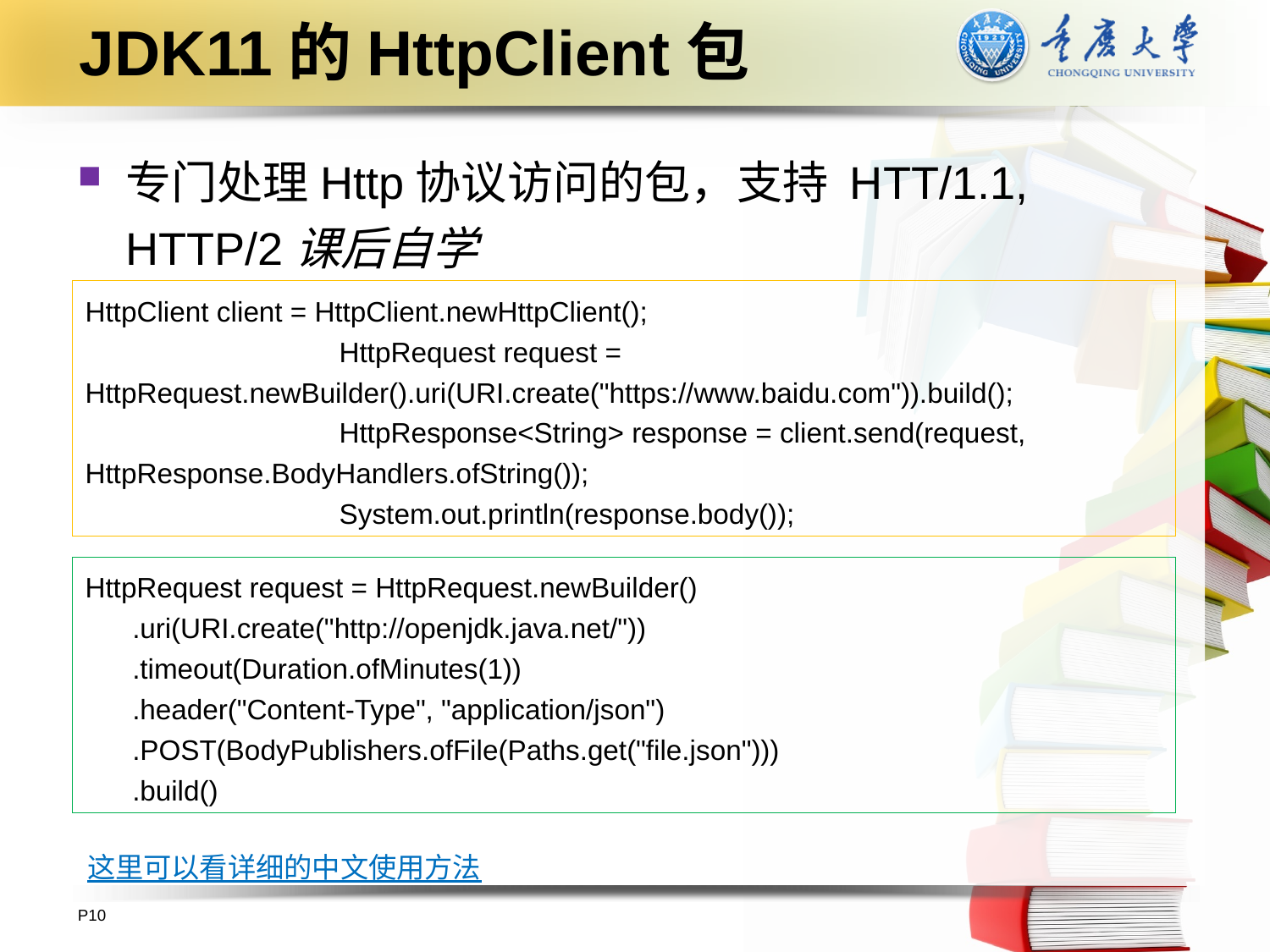

# JDK11的HttpClient包
专门处理Http协议访问的包，支持 HTT/1.1, HTTP/2课后自学
HttpClient client = HttpClient.newHttpClient();
		HttpRequest request = HttpRequest.newBuilder().uri(URI.create("https://www.baidu.com")).build();
		HttpResponse<String> response = client.send(request, HttpResponse.BodyHandlers.ofString());
		System.out.println(response.body());
HttpRequest request = HttpRequest.newBuilder()
      .uri(URI.create("http://openjdk.java.net/"))
      .timeout(Duration.ofMinutes(1))
      .header("Content-Type", "application/json")
      .POST(BodyPublishers.ofFile(Paths.get("file.json")))
      .build()
这里可以看详细的中文使用方法
P10